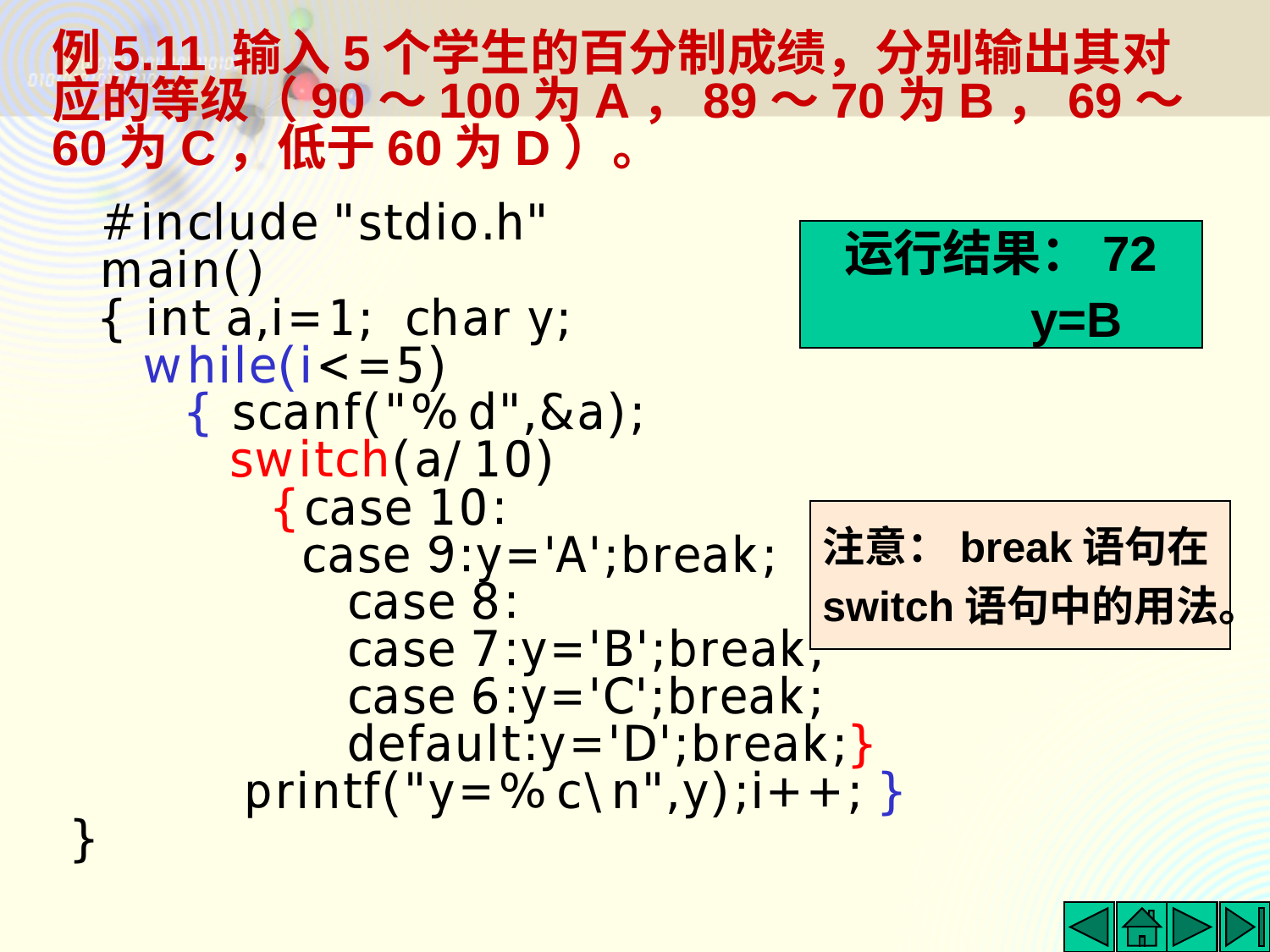

例5.11 输入5个学生的百分制成绩，分别输出其对应的等级（90～100为A，89～70为B，69～60为C，低于60为D）。
  #include "stdio.h"
  main()
  { int a,i=1;  char y;
     while(i<=5)
        { scanf("%d",&a);
           switch(a/10)
              {case 10:
                case 9:y='A';break;
      	       case 8:
      	       case 7:y='B';break;
      	       case 6:y='C';break;
      	       default:y='D';break;}
            printf("y=%c\n",y);i++; }
}
运行结果：72
           y=B
注意：break语句在
switch语句中的用法。